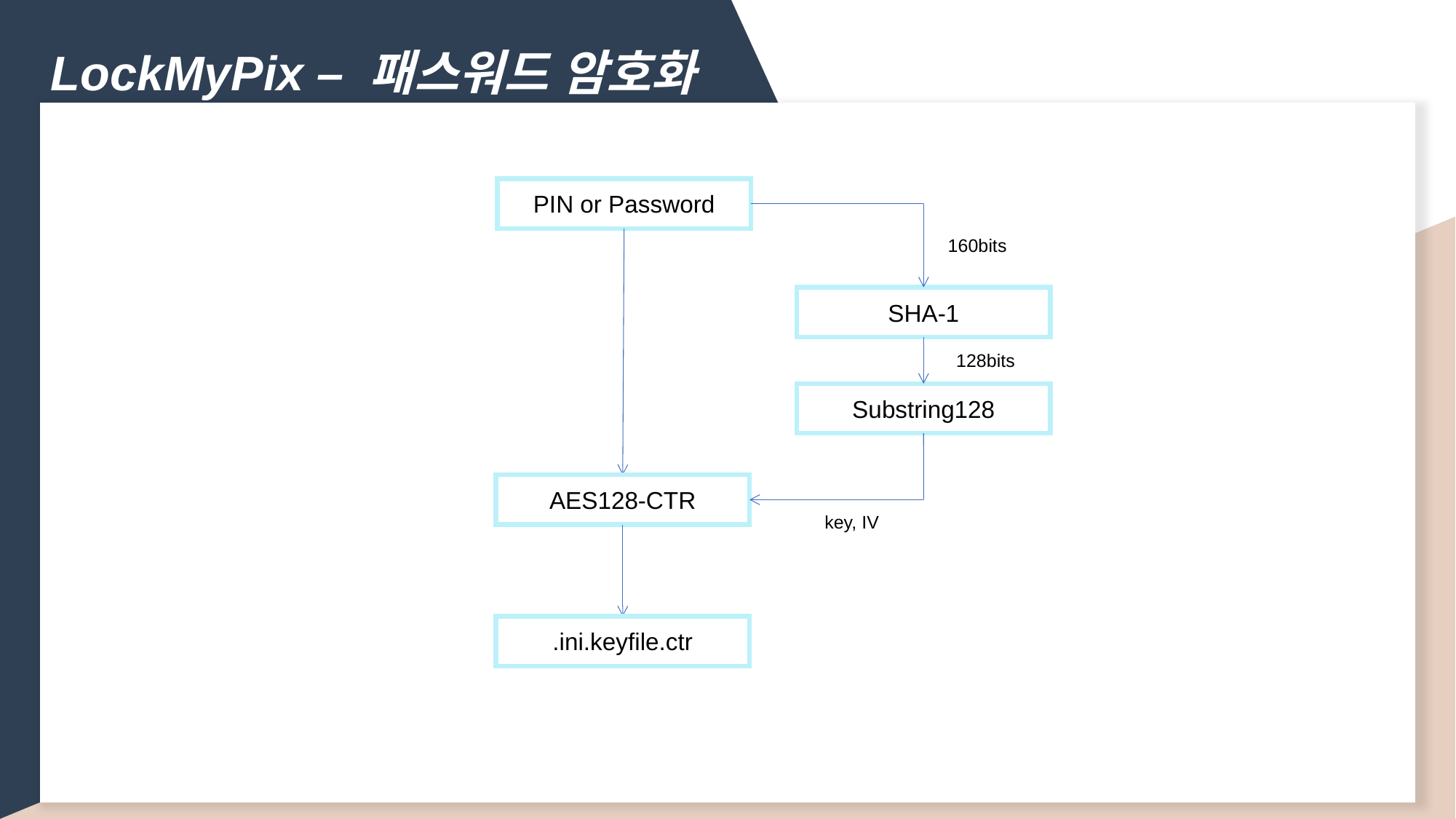

LockMyPix – 패스워드 암호화
PIN or Password
160bits
SHA-1
128bits
Substring128
AES128-CTR
key, IV
.ini.keyfile.ctr